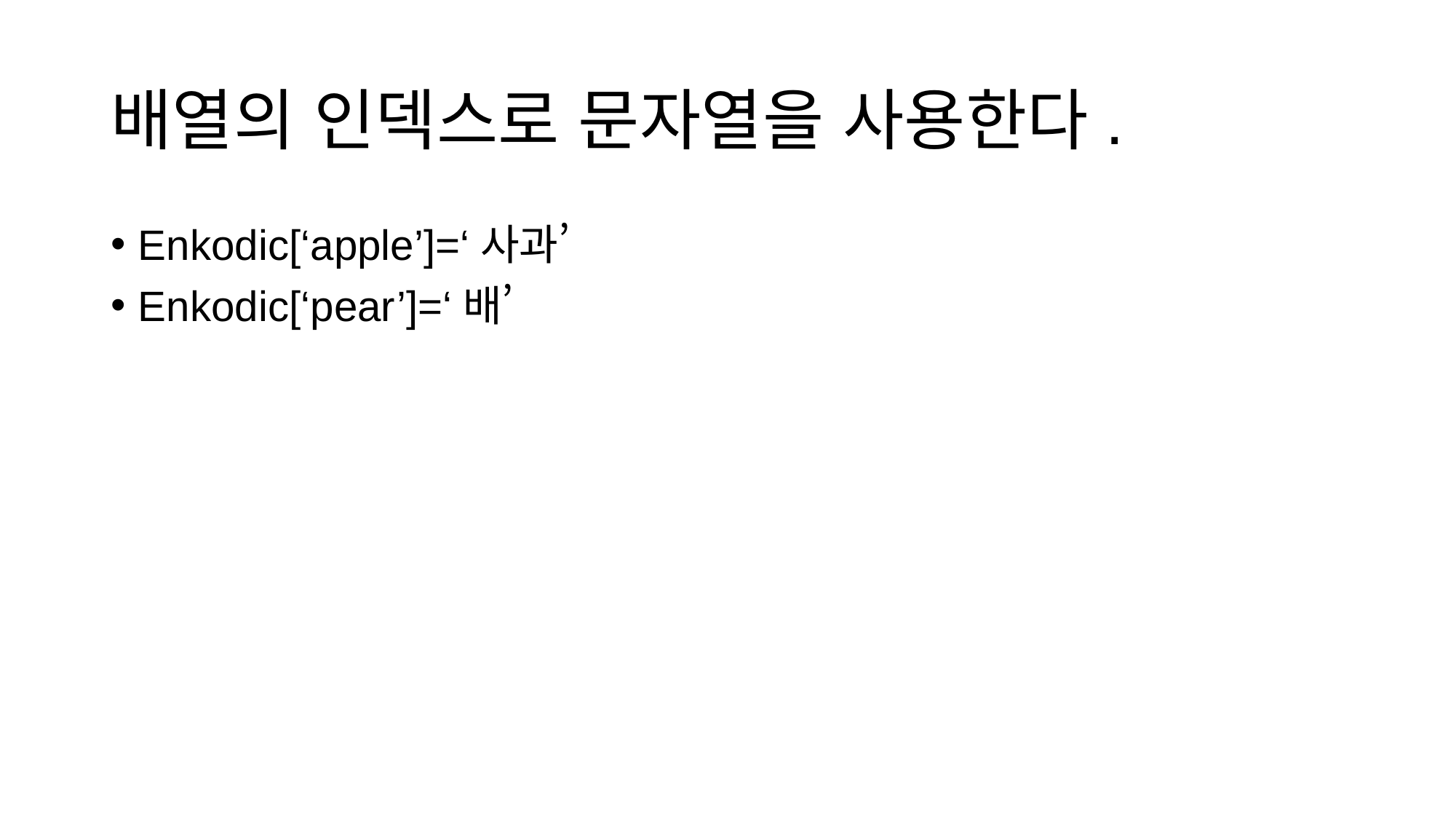

# 배열의 인덱스로 문자열을 사용한다.
Enkodic[‘apple’]=‘사과’
Enkodic[‘pear’]=‘배’